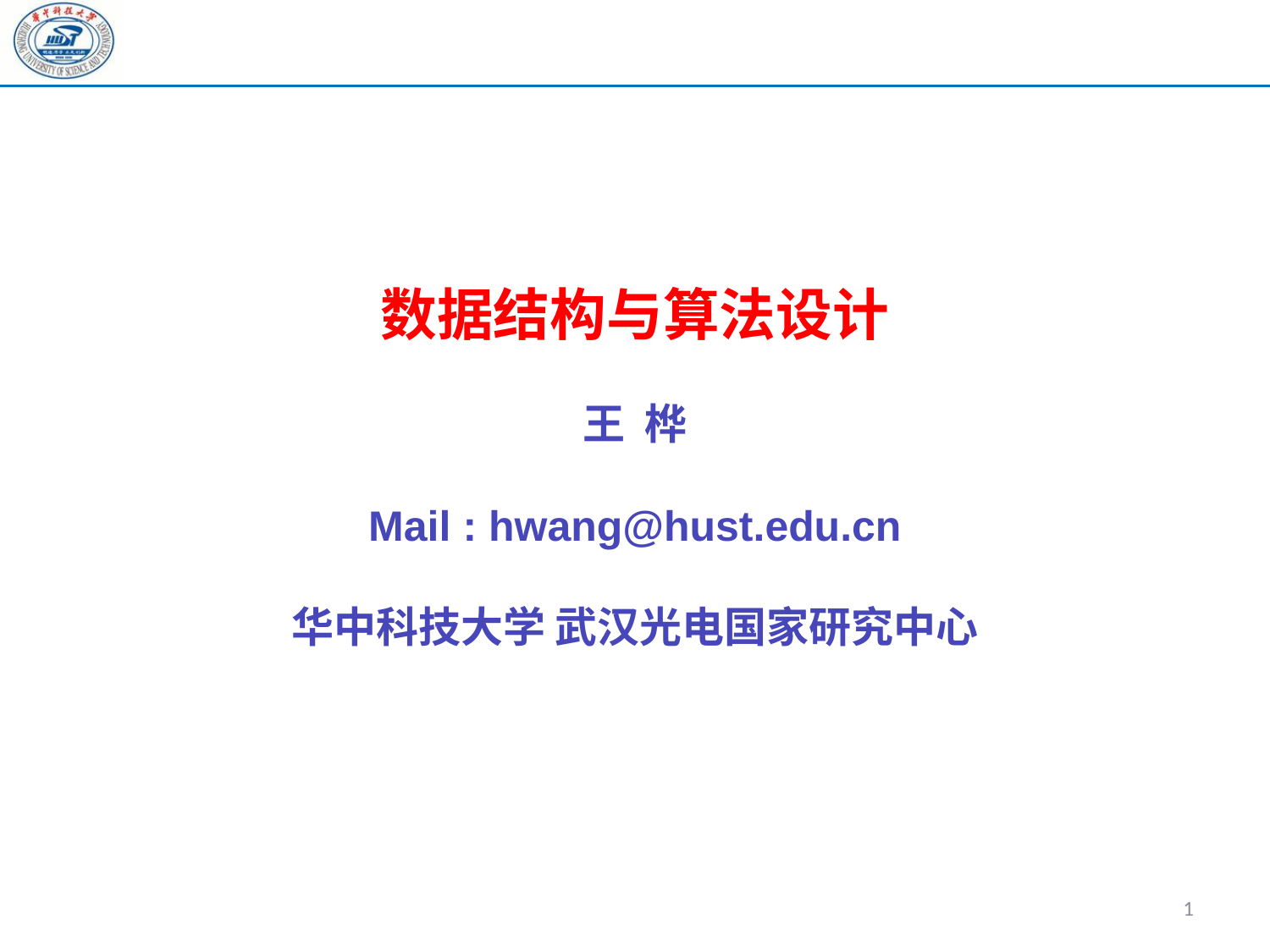

数据结构与算法设计
王  桦
Mail : hwang@hust.edu.cn
华中科技大学 武汉光电国家研究中心
1